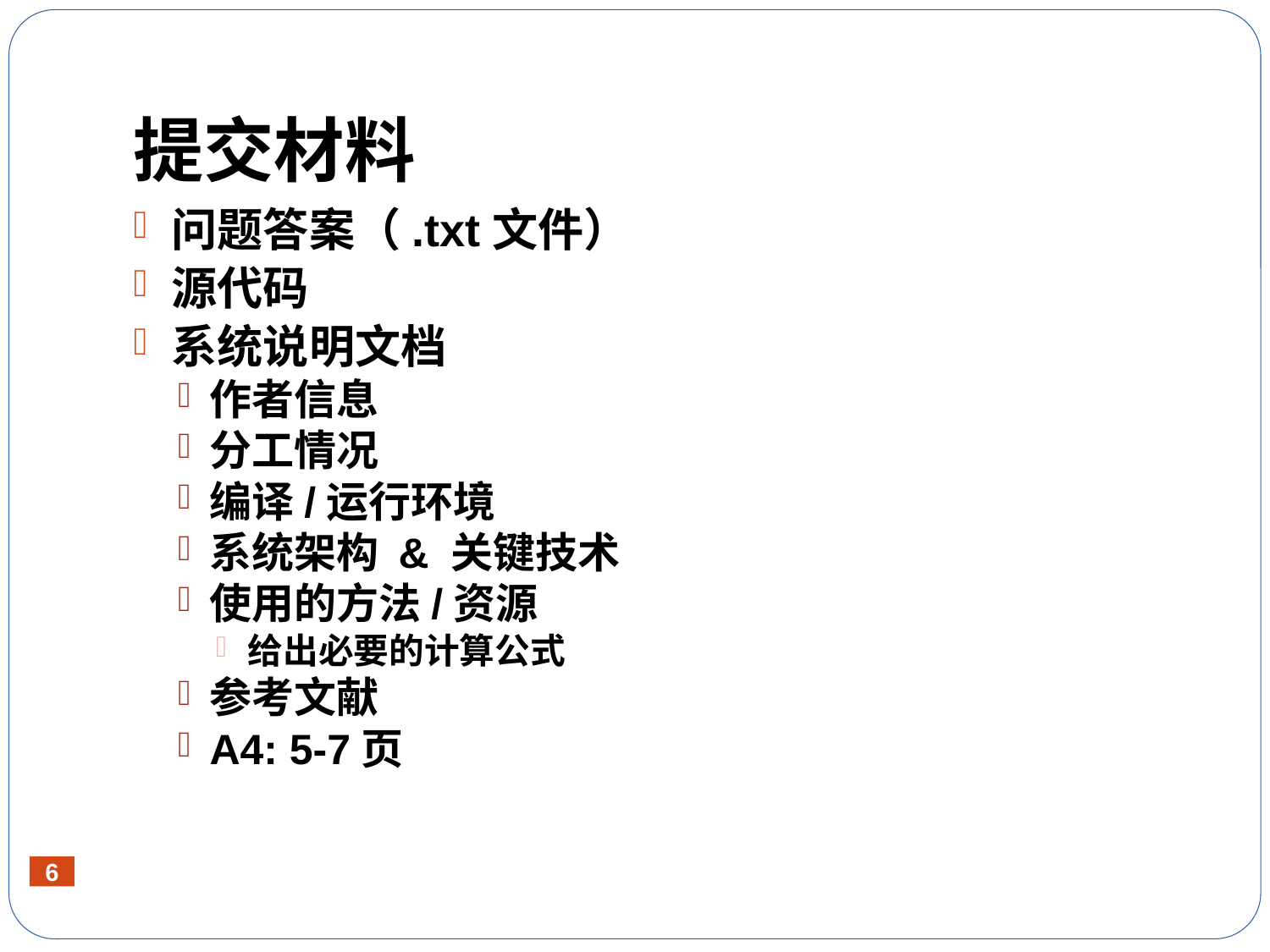

# 提交材料
问题答案（.txt文件）
源代码
系统说明文档
作者信息
分工情况
编译/运行环境
系统架构 & 关键技术
使用的方法/资源
给出必要的计算公式
参考文献
A4: 5-7页
6